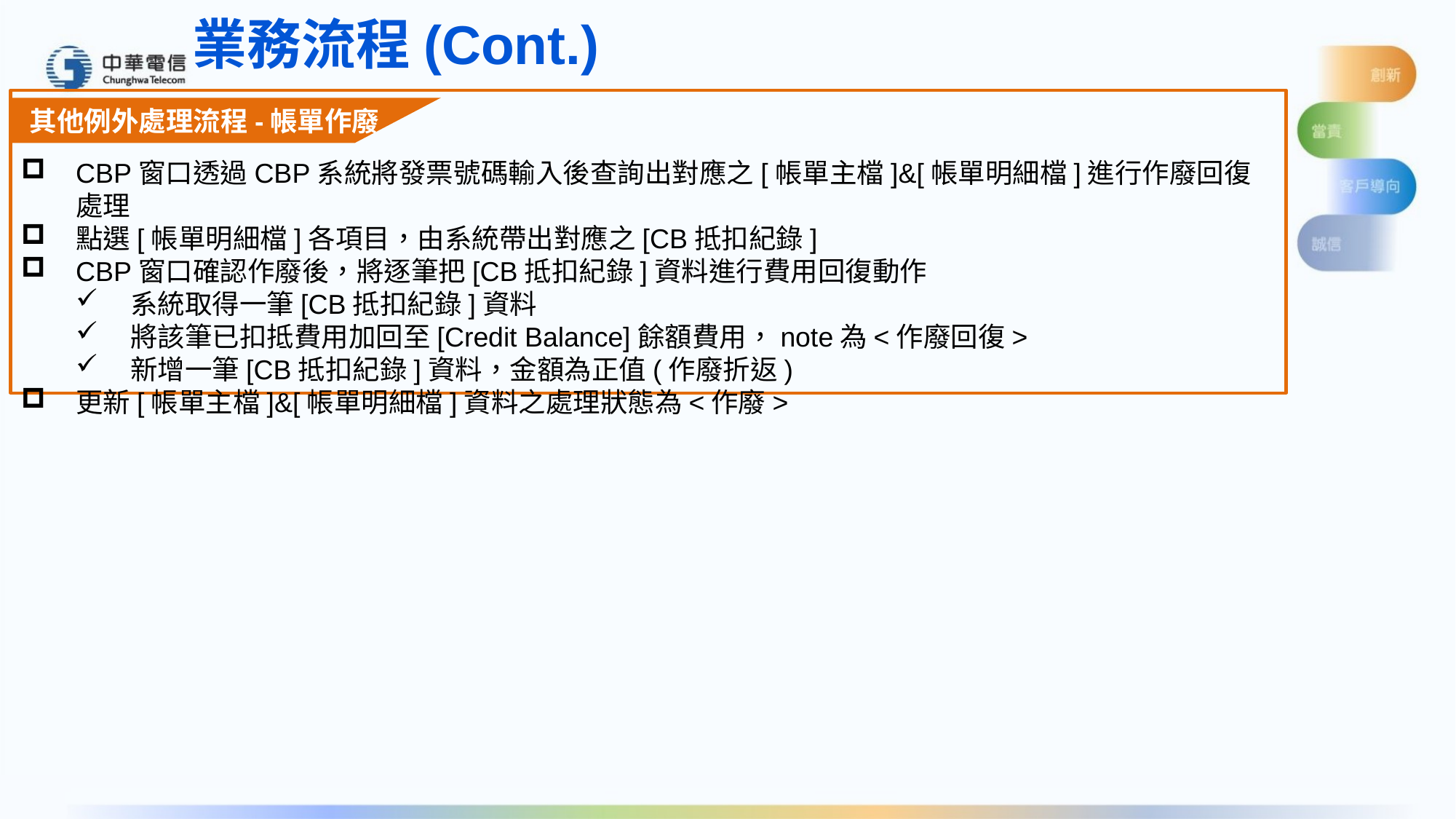

業務流程(Cont.)

其他例外處理流程-帳單作廢
CBP窗口透過CBP系統將發票號碼輸入後查詢出對應之[帳單主檔]&[帳單明細檔]進行作廢回復處理
點選[帳單明細檔]各項目，由系統帶出對應之[CB抵扣紀錄]
CBP窗口確認作廢後，將逐筆把[CB抵扣紀錄]資料進行費用回復動作
系統取得一筆[CB抵扣紀錄]資料
將該筆已扣抵費用加回至[Credit Balance]餘額費用，note為<作廢回復>
新增一筆[CB抵扣紀錄]資料，金額為正值(作廢折返)
更新[帳單主檔]&[帳單明細檔]資料之處理狀態為<作廢>